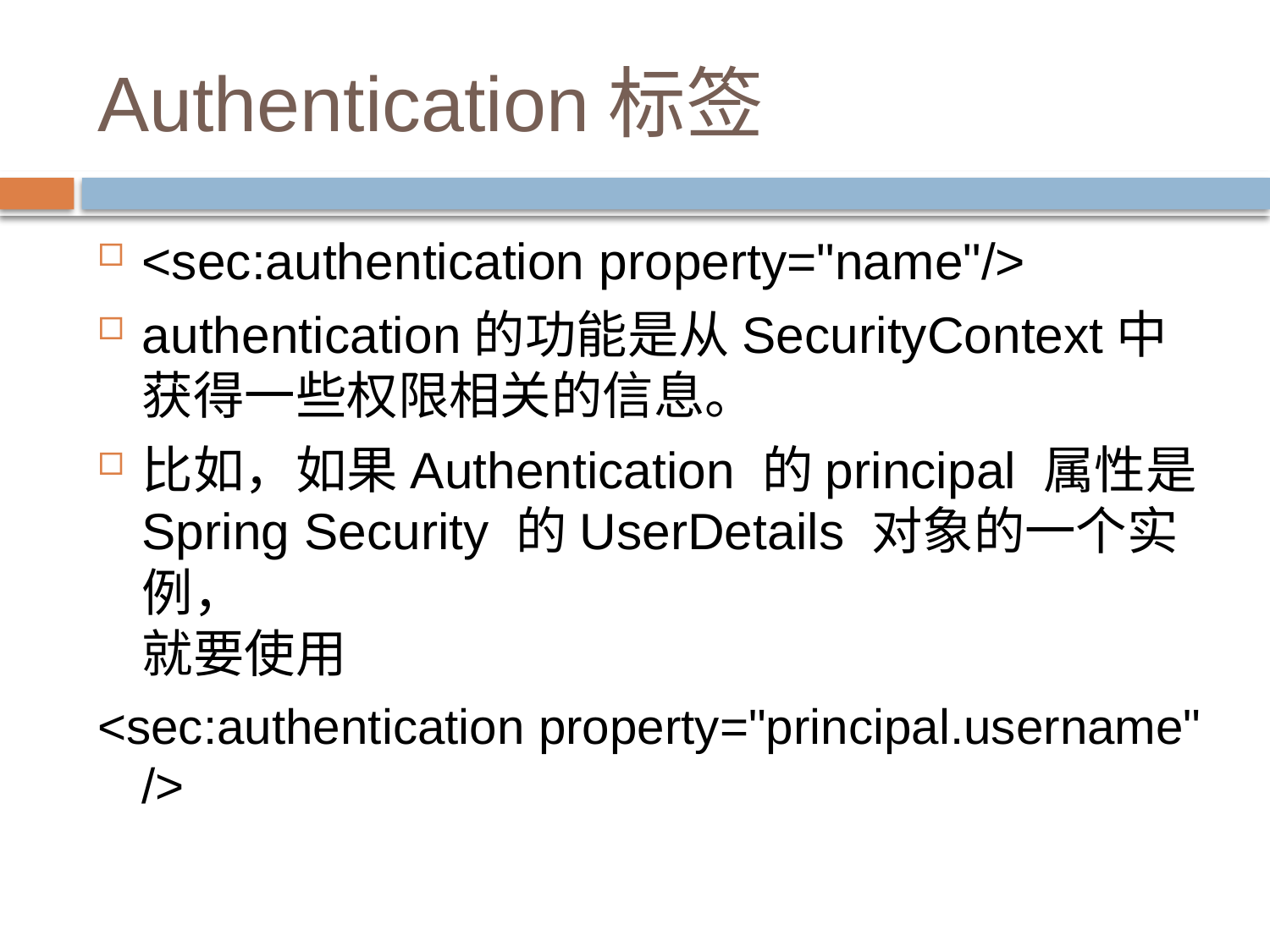

# Authentication标签
<sec:authentication property="name"/>
authentication的功能是从SecurityContext中获得一些权限相关的信息。
比如，如果Authentication 的principal 属性是Spring Security 的UserDetails 对象的一个实例，
就要使用
<sec:authentication property="principal.username" />